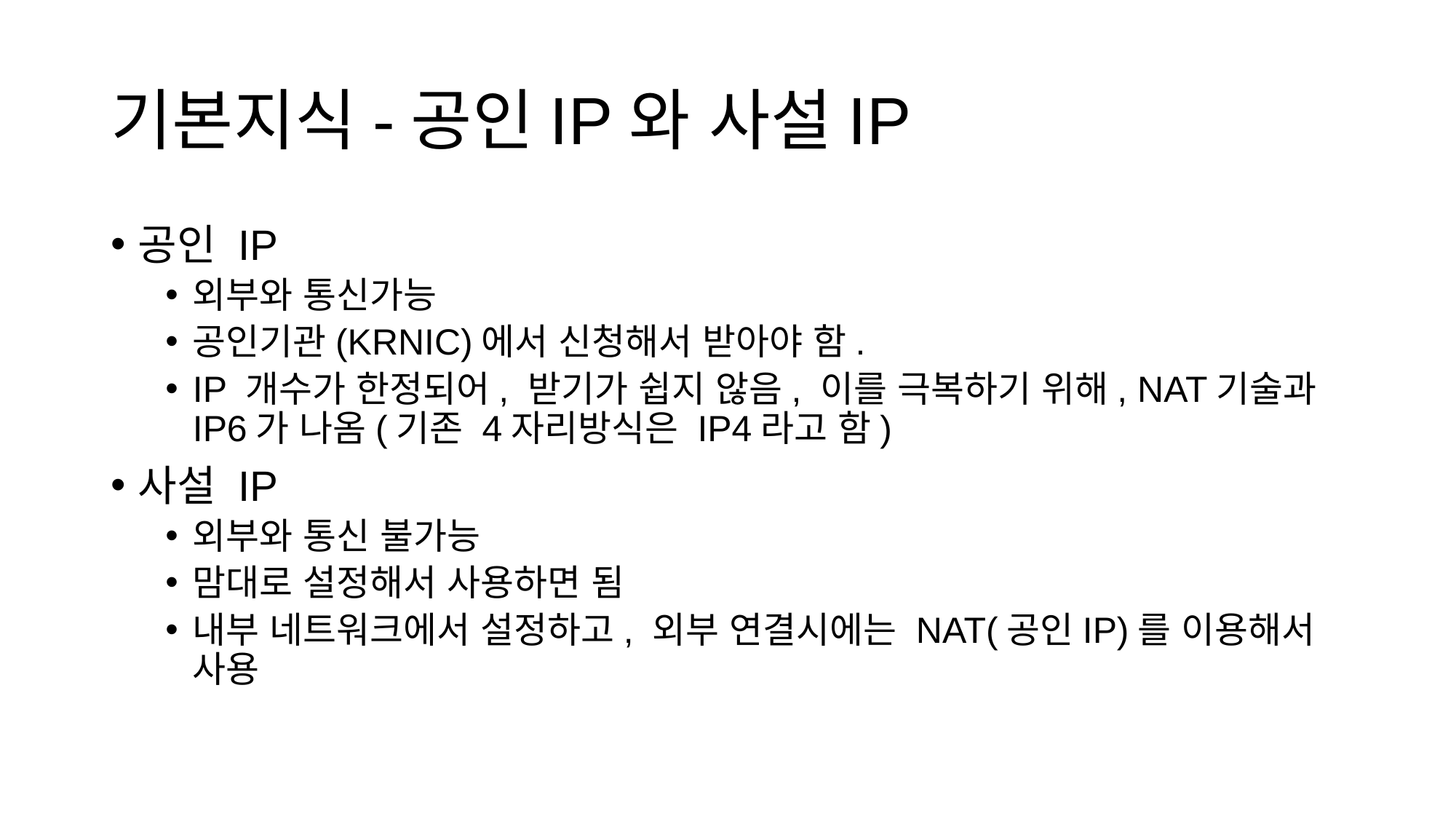

# 기본지식-공인IP와 사설IP
공인 IP
외부와 통신가능
공인기관(KRNIC)에서 신청해서 받아야 함.
IP 개수가 한정되어, 받기가 쉽지 않음, 이를 극복하기 위해, NAT기술과 IP6가 나옴(기존 4자리방식은 IP4라고 함)
사설 IP
외부와 통신 불가능
맘대로 설정해서 사용하면 됨
내부 네트워크에서 설정하고, 외부 연결시에는 NAT(공인IP)를 이용해서 사용